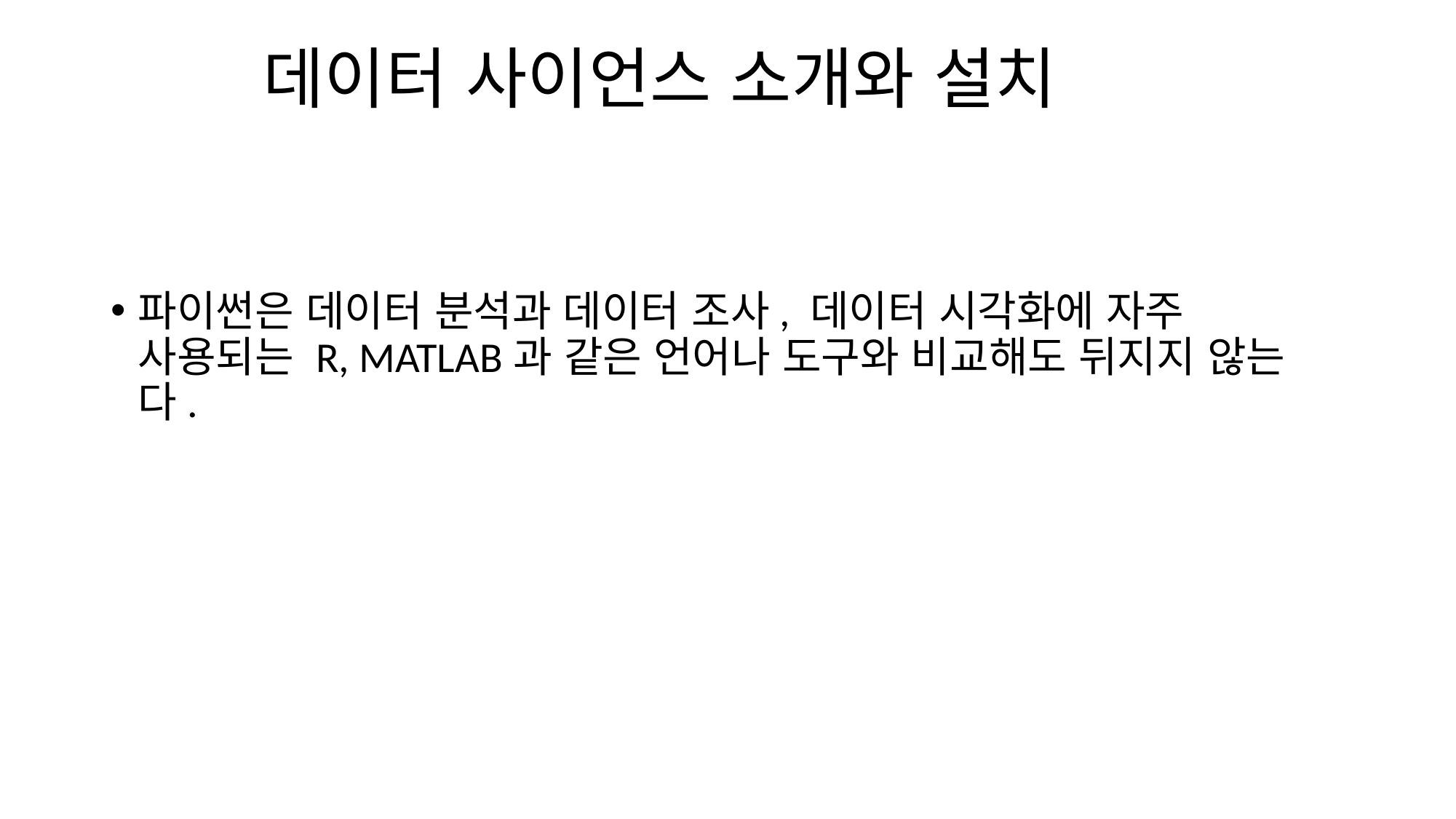

# 데이터 사이언스 소개와 설치

파이썬은 데이터 분석과 데이터 조사, 데이터 시각화에 자주 사용되는 R, MATLAB과 같은 언어나 도구와 비교해도 뒤지지 않는다.